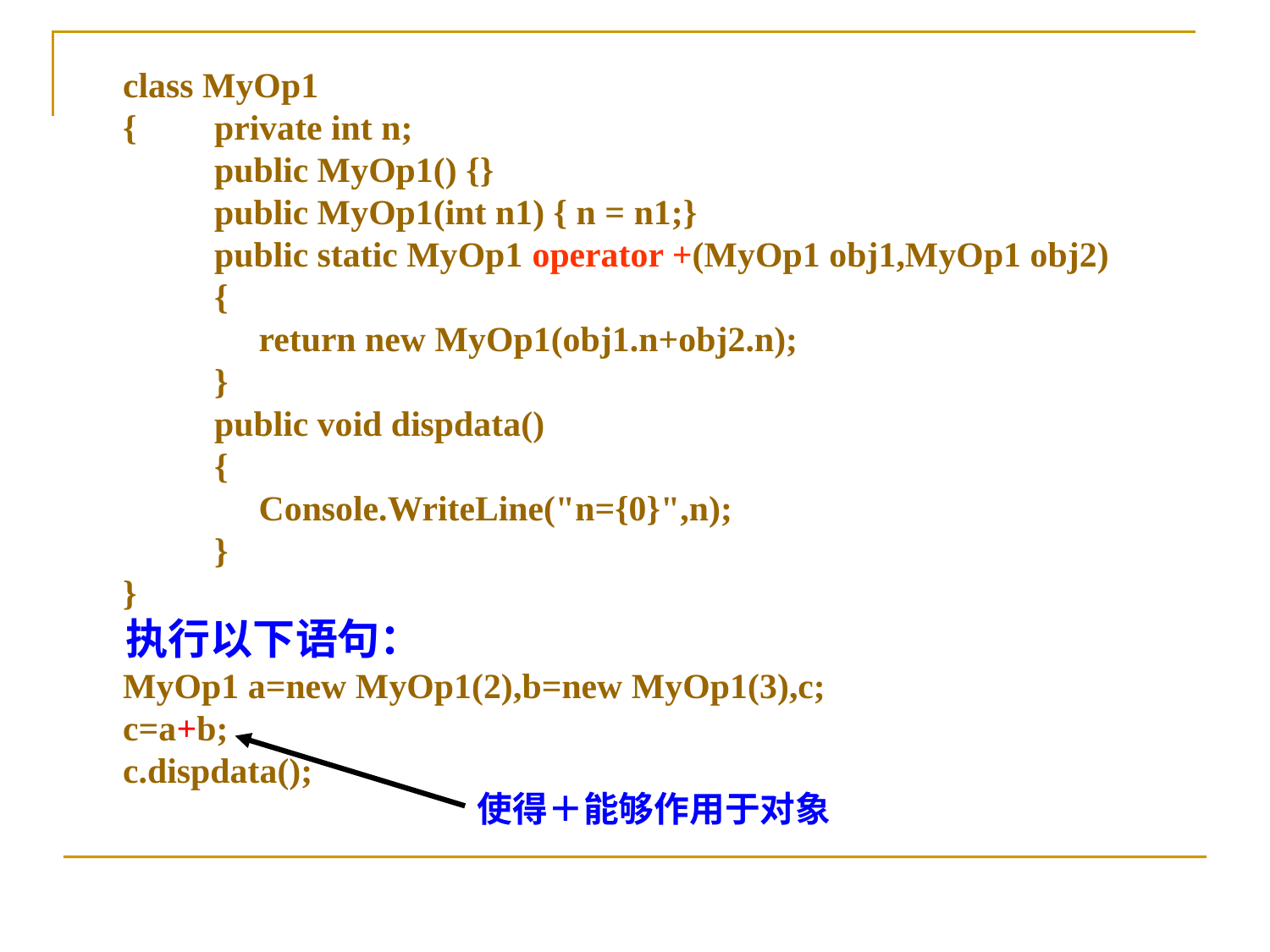

class MyOp1
    {	private int n;
    	public MyOp1() {}
    	public MyOp1(int n1) { n = n1;}
    	public static MyOp1 operator +(MyOp1 obj1,MyOp1 obj2)
    	{
        	     return new MyOp1(obj1.n+obj2.n);
	}
    	public void dispdata()
    	{
     	     Console.WriteLine("n={0}",n);
	}
    }
   执行以下语句：
    MyOp1 a=new MyOp1(2),b=new MyOp1(3),c;
    c=a+b;
    c.dispdata();

使得＋能够作用于对象